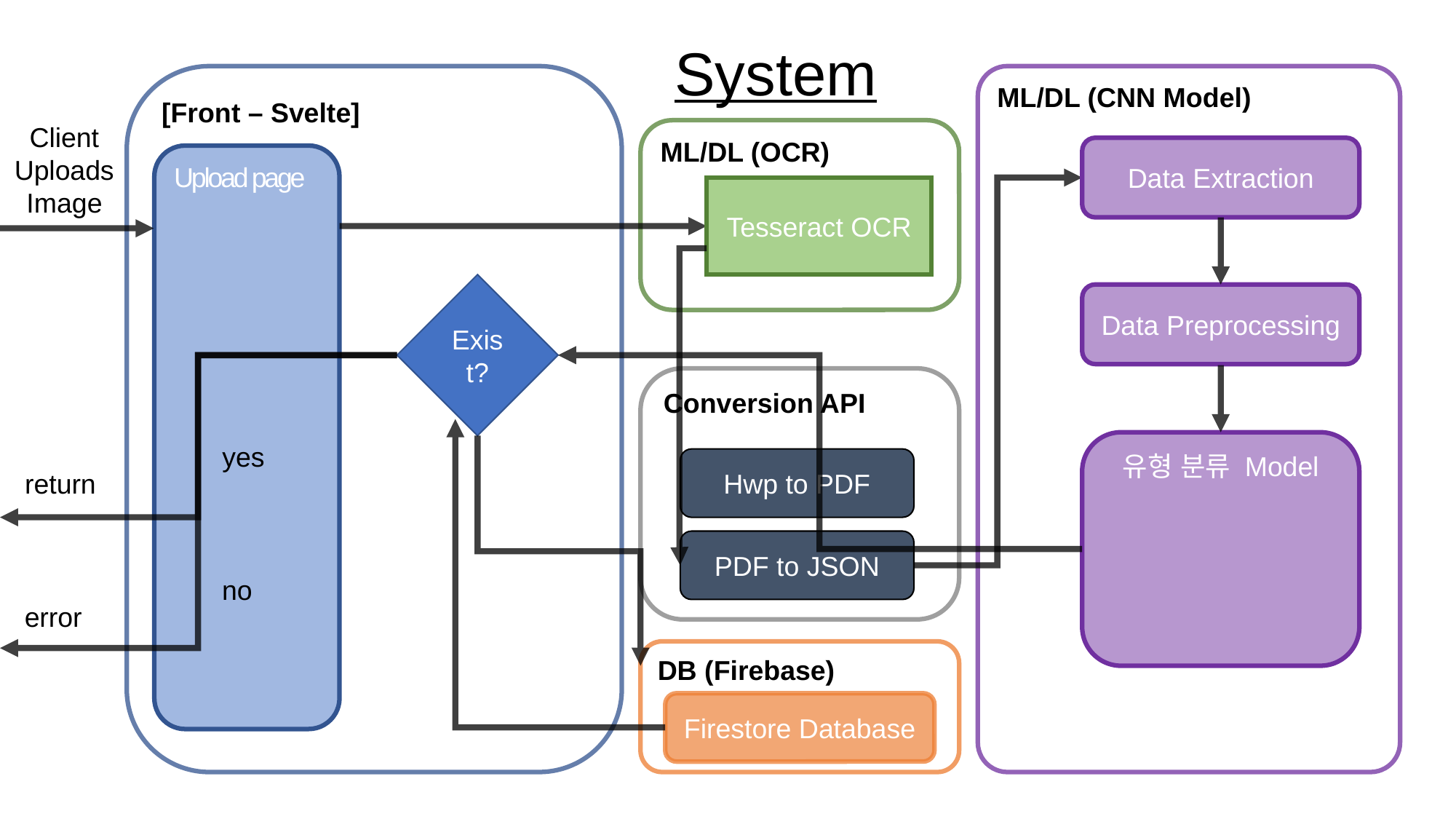

System
ML/DL (CNN Model)
[Front – Svelte]
Client
Uploads
Image
ML/DL (OCR)
Data Extraction
Upload page
Tesseract OCR
Exist?
Data Preprocessing
Conversion API
유형 분류 Model
yes
Hwp to PDF
return
PDF to JSON
no
error
DB (Firebase)
Firestore Database